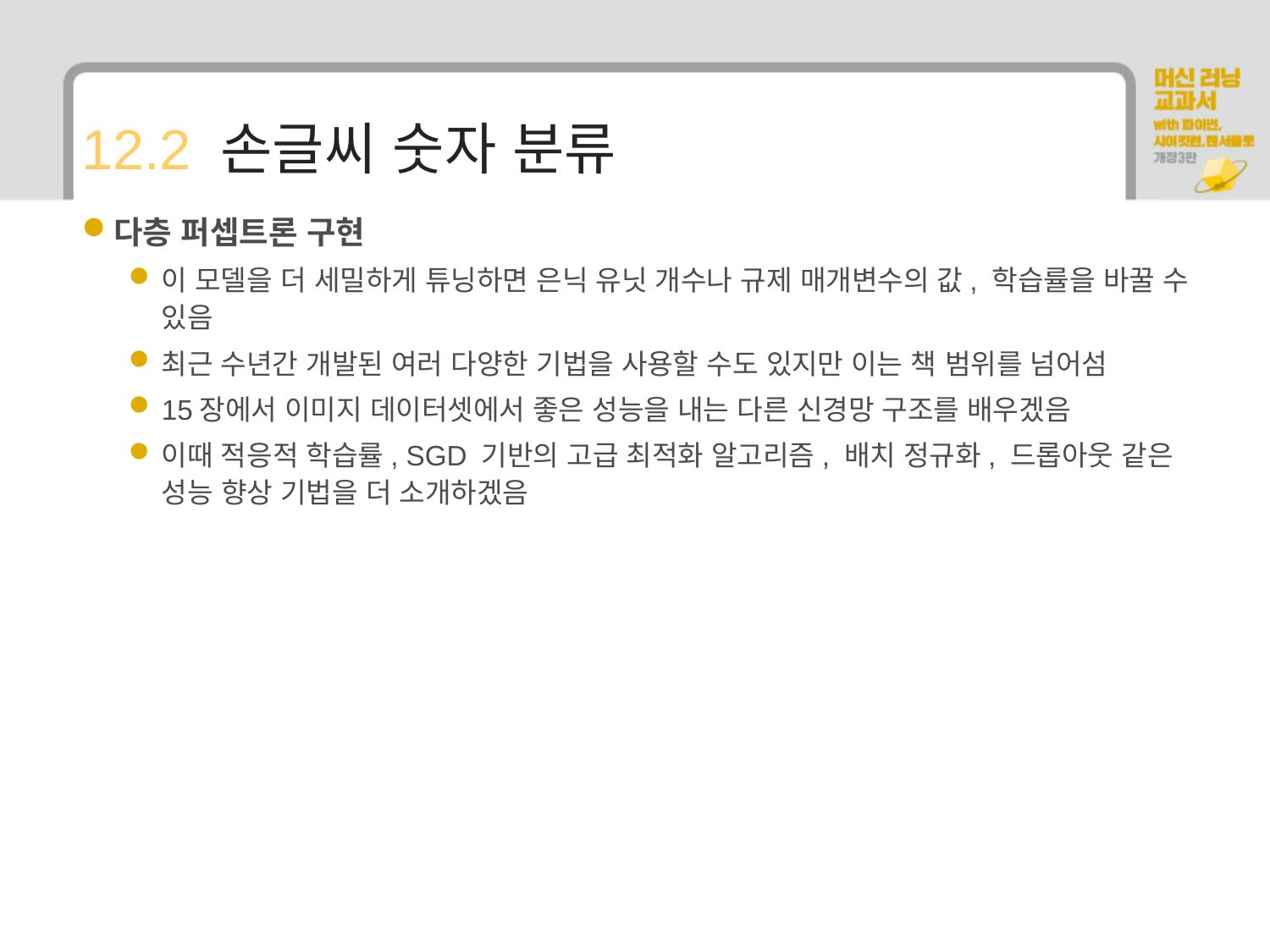

# 12.2 손글씨 숫자 분류
다층 퍼셉트론 구현
이 모델을 더 세밀하게 튜닝하면 은닉 유닛 개수나 규제 매개변수의 값, 학습률을 바꿀 수 있음
최근 수년간 개발된 여러 다양한 기법을 사용할 수도 있지만 이는 책 범위를 넘어섬
15장에서 이미지 데이터셋에서 좋은 성능을 내는 다른 신경망 구조를 배우겠음
이때 적응적 학습률, SGD 기반의 고급 최적화 알고리즘, 배치 정규화, 드롭아웃 같은 성능 향상 기법을 더 소개하겠음